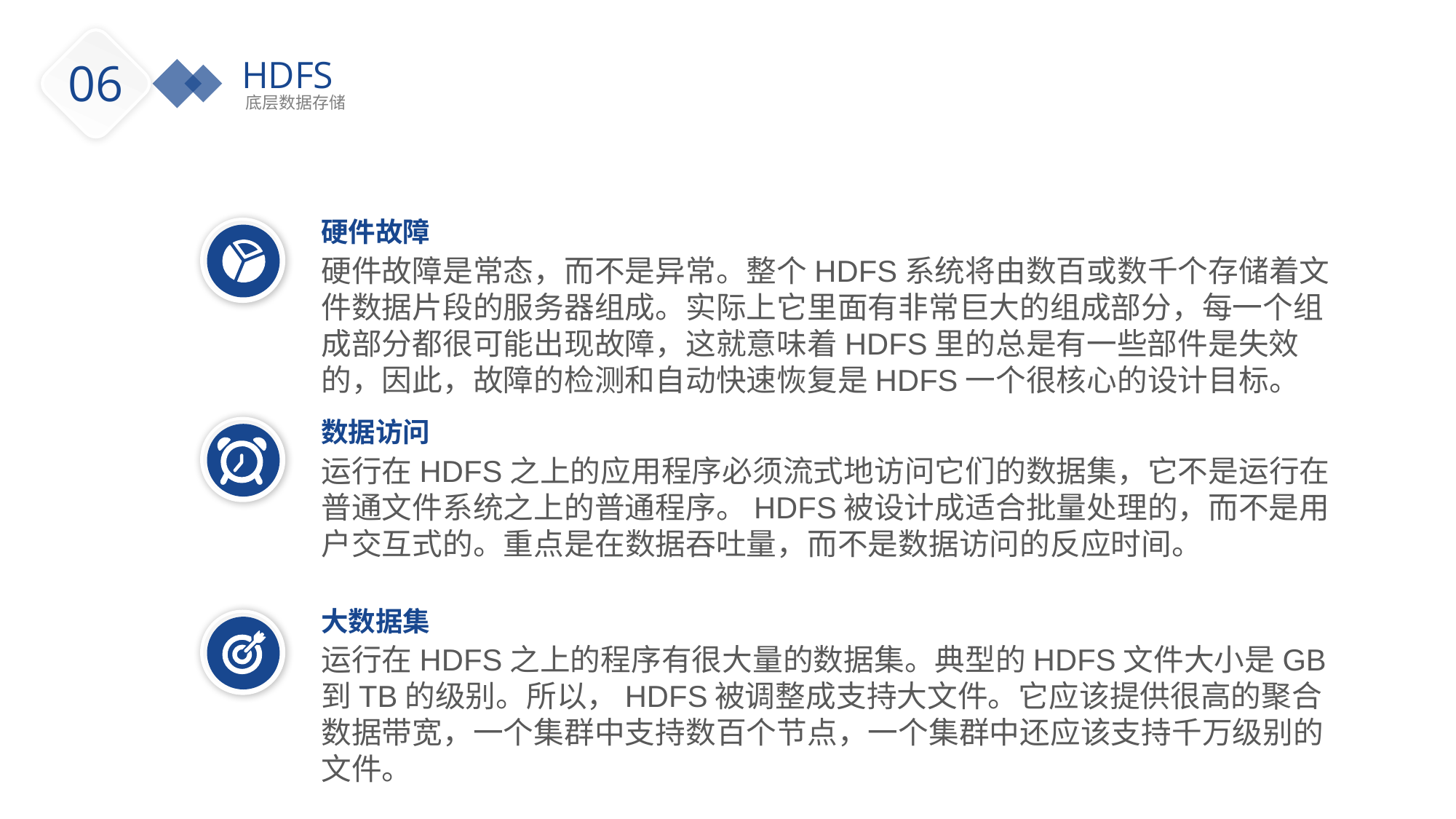

HDFS
底层数据存储
06

硬件故障
硬件故障是常态，而不是异常。整个HDFS系统将由数百或数千个存储着文件数据片段的服务器组成。实际上它里面有非常巨大的组成部分，每一个组成部分都很可能出现故障，这就意味着HDFS里的总是有一些部件是失效的，因此，故障的检测和自动快速恢复是HDFS一个很核心的设计目标。

数据访问
运行在HDFS之上的应用程序必须流式地访问它们的数据集，它不是运行在普通文件系统之上的普通程序。HDFS被设计成适合批量处理的，而不是用户交互式的。重点是在数据吞吐量，而不是数据访问的反应时间。

大数据集
运行在HDFS之上的程序有很大量的数据集。典型的HDFS文件大小是GB到TB的级别。所以，HDFS被调整成支持大文件。它应该提供很高的聚合数据带宽，一个集群中支持数百个节点，一个集群中还应该支持千万级别的文件。